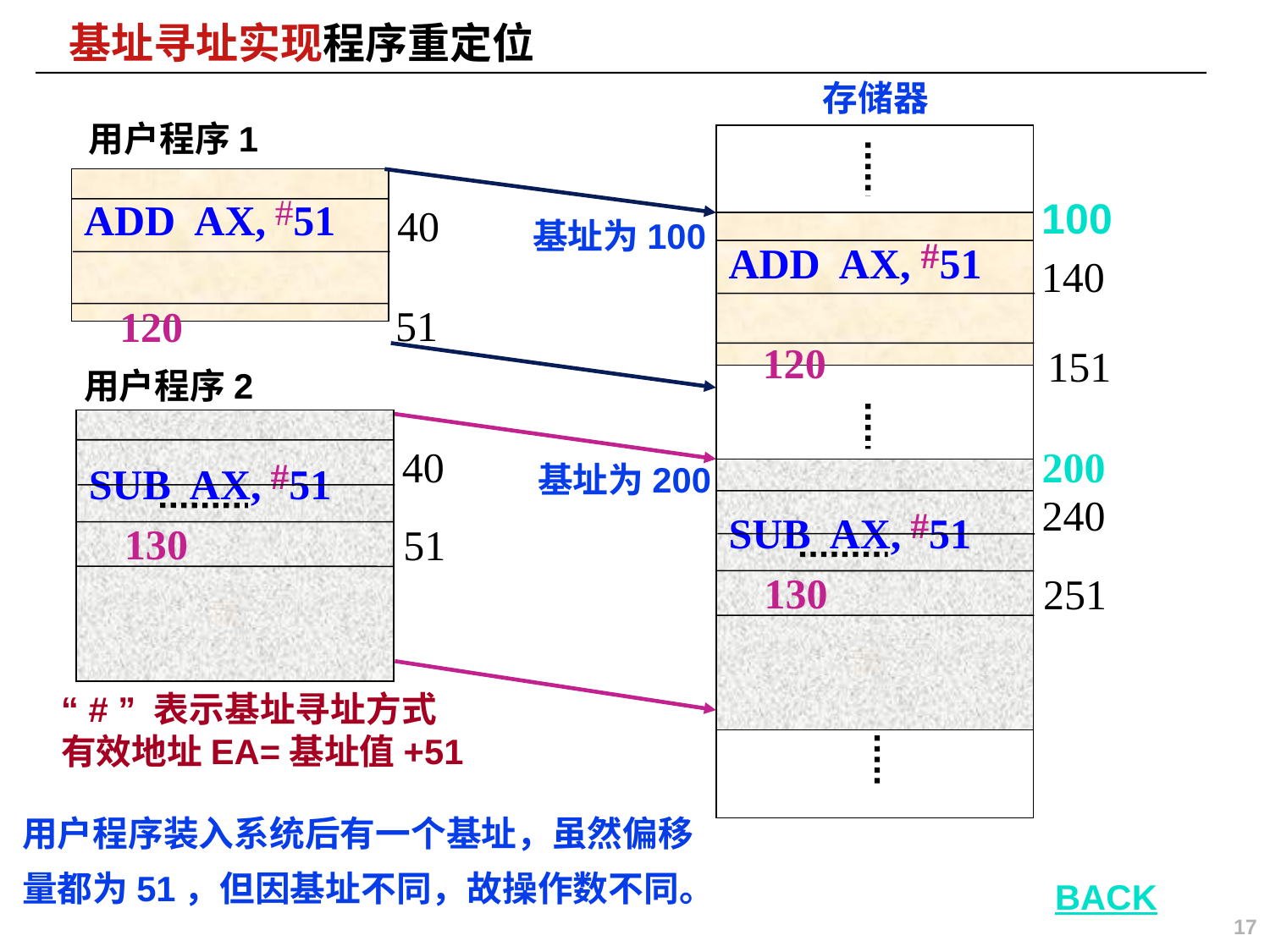

# 基址寻址实现程序重定位
存储器
用户程序1

ADD  AX, #51

100
40

基址为100
ADD  AX, #51

140

51

120

120
151

用户程序2

SUB  AX, #51

40
200

基址为200
SUB  AX, #51

240

130
51

130
251

“ # ” 表示基址寻址方式
有效地址EA=基址值+51

用户程序装入系统后有一个基址，虽然偏移量都为51，但因基址不同，故操作数不同。
BACK
17